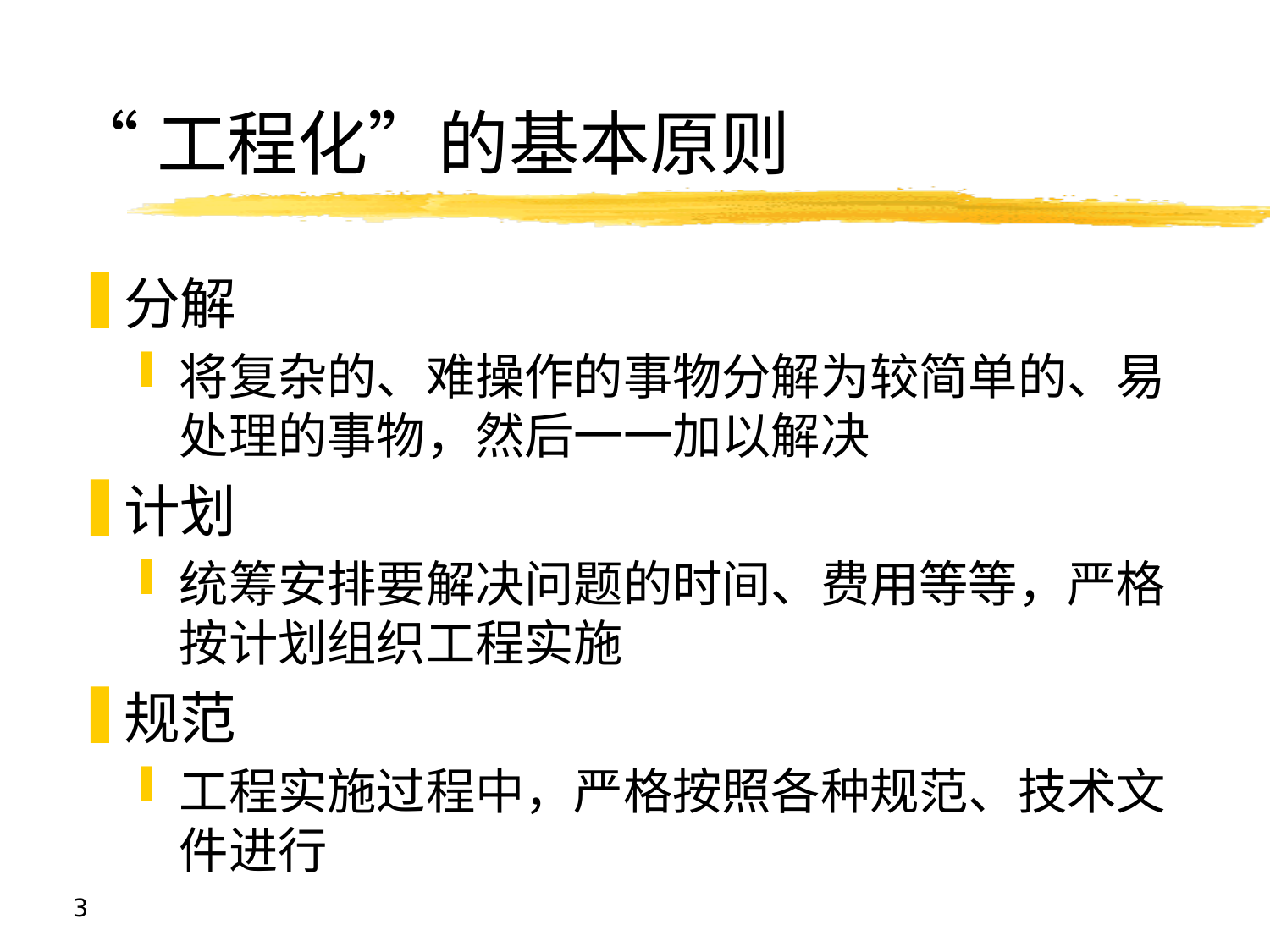

# “工程化”的基本原则
分解
将复杂的、难操作的事物分解为较简单的、易处理的事物，然后一一加以解决
计划
统筹安排要解决问题的时间、费用等等，严格按计划组织工程实施
规范
工程实施过程中，严格按照各种规范、技术文件进行
3